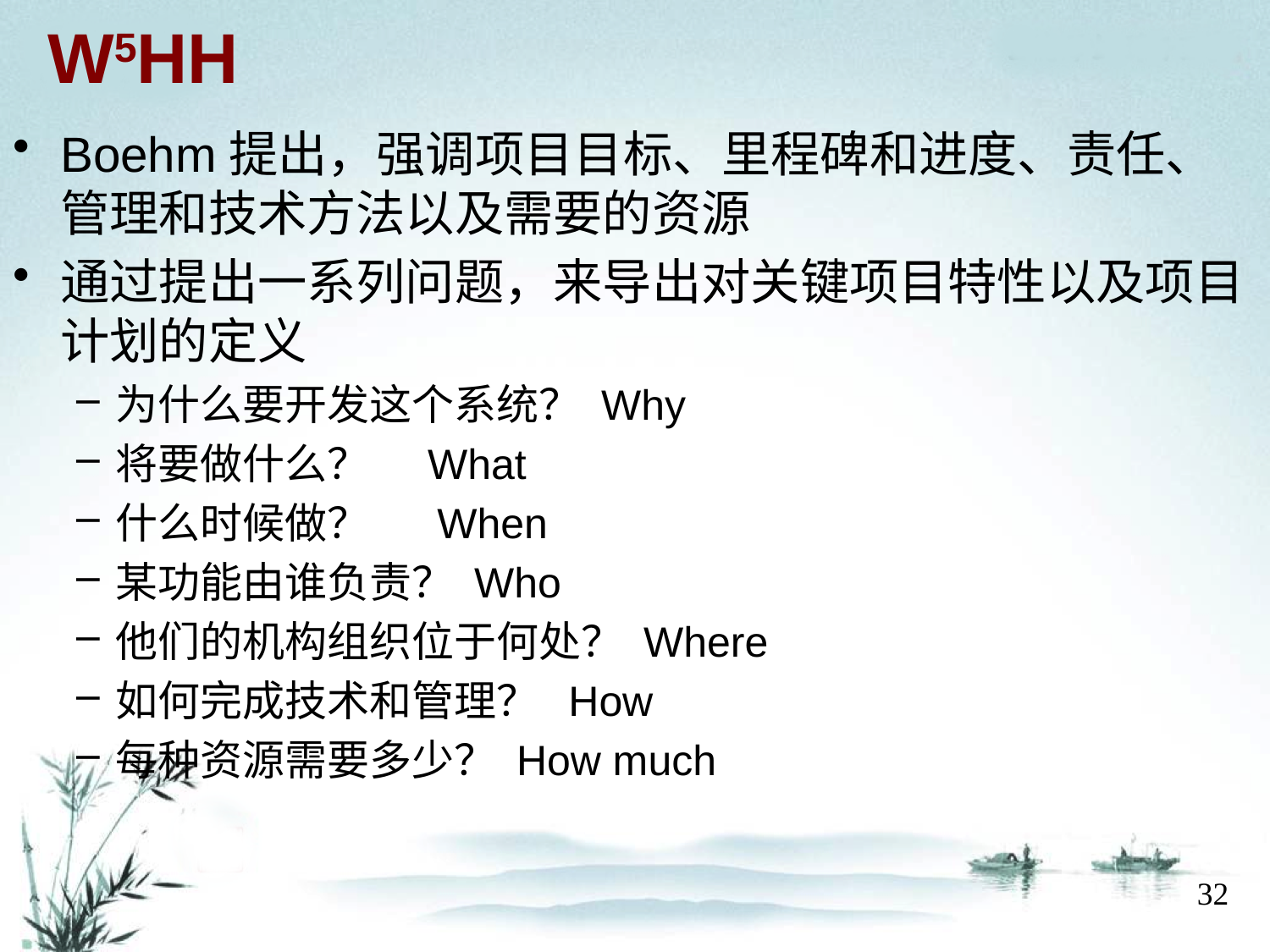

# W5HH
Boehm提出，强调项目目标、里程碑和进度、责任、管理和技术方法以及需要的资源
通过提出一系列问题，来导出对关键项目特性以及项目计划的定义
为什么要开发这个系统？ Why
将要做什么？     What
什么时候做？      When
某功能由谁负责？ Who
他们的机构组织位于何处？ Where
如何完成技术和管理？  How
每种资源需要多少？ How much
32